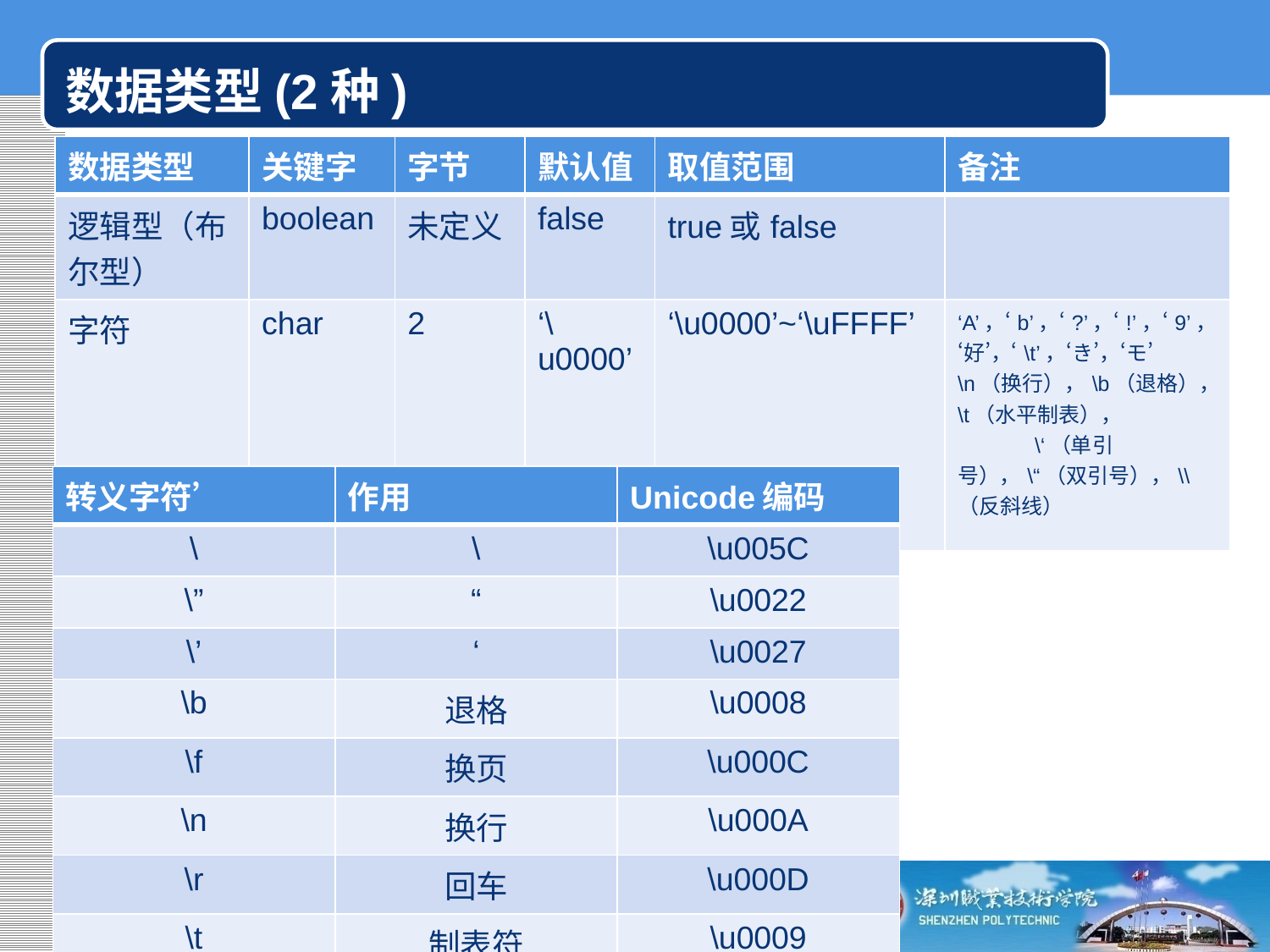

数据类型(2种)
| 数据类型 | 关键字 | 字节 | 默认值 | 取值范围 | 备注 |
| --- | --- | --- | --- | --- | --- |
| 逻辑型（布尔型） | boolean | 未定义 | false | true或false |  |
| 字符 | char | 2 | ‘\u0000’ | ‘\u0000’~‘\uFFFF’ | ‘A’，‘b’，‘?’，‘!’，‘9’，‘好’，‘\t’，‘き’，‘モ’ \n（换行），\b（退格），\t（水平制表）， \‘（单引号），\“（双引号），\\（反斜线） |
| 转义字符’ | 作用 | Unicode编码 |
| --- | --- | --- |
| \ | \ | \u005C |
| \” | “ | \u0022 |
| \’ | ‘ | \u0027 |
| \b | 退格 | \u0008 |
| \f | 换页 | \u000C |
| \n | 换行 | \u000A |
| \r | 回车 | \u000D |
| \t | 制表符 | \u0009 |
|  |  |  |